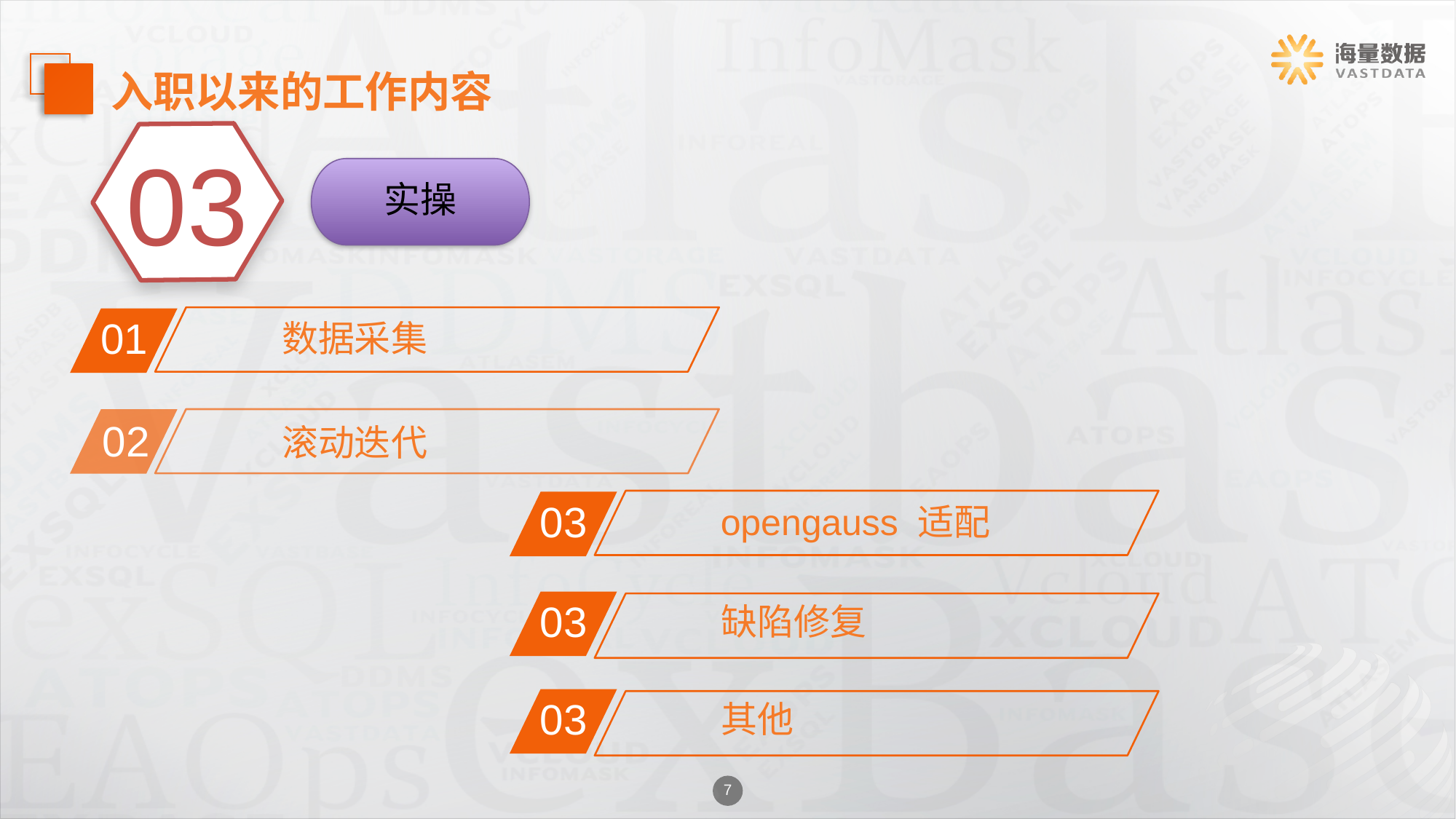

入职以来的工作内容

03
实操
01

    数据采集

02

    滚动迭代
03

    opengauss 适配

03

    缺陷修复

03

    其他